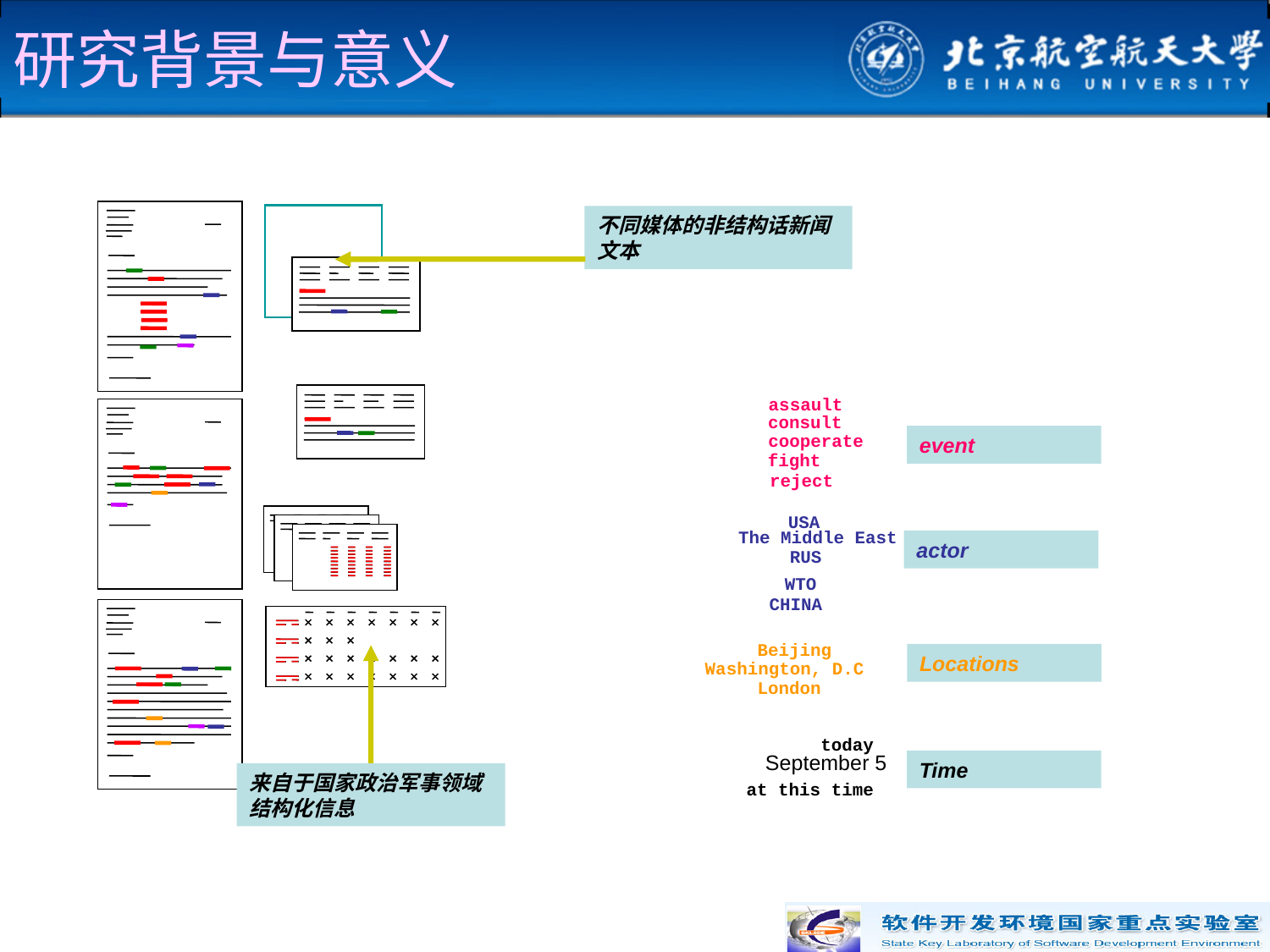

# 研究背景与意义

不同媒体的非结构话新闻文本

General Surgical
left open capsulotomy
mastectomy
removal of her prosthesis
today
bony lymphoedema
left arm
shooting pain in the
direction of ulna nerve
local, regional or distant
pain
recurrence
pain clinic
management
pain clinic
pain clinic
management
a year’s time
clinic
no signs of recurrence
at this time

assault
consult
cooperate
fight
reject
USA
The Middle East
RUS
WTO
CHINA
Beijing
Washington, D.C
London
today
September 5
at this time
General Surgical
pain clinic
pain clinic
pain clinic
clinic
left open capsulotomy
mastectomy
removal of her prosthesis
management
management
today
a year’s time
at this time
bony lymphoedema
shooting pain in the
direction of ulna nerve
pain
recurrence
no signs of recurrence
left arm
local, regional or distant
event

actor

Locations

来自于国家政治军事领域结构化信息

Time